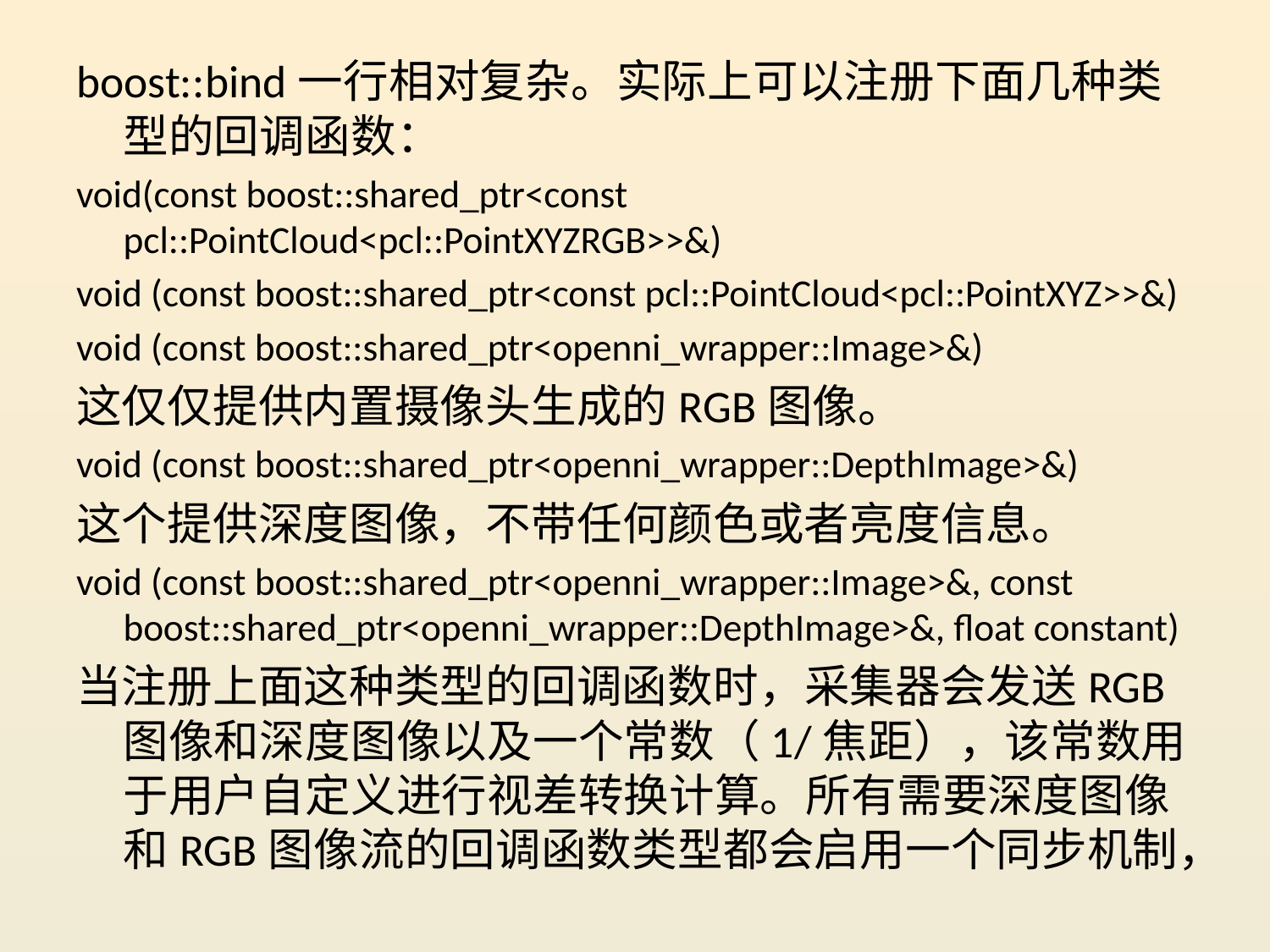

boost::bind一行相对复杂。实际上可以注册下面几种类型的回调函数：
void(const boost::shared_ptr<const pcl::PointCloud<pcl::PointXYZRGB>>&)
void (const boost::shared_ptr<const pcl::PointCloud<pcl::PointXYZ>>&)
void (const boost::shared_ptr<openni_wrapper::Image>&)
这仅仅提供内置摄像头生成的RGB图像。
void (const boost::shared_ptr<openni_wrapper::DepthImage>&)
这个提供深度图像，不带任何颜色或者亮度信息。
void (const boost::shared_ptr<openni_wrapper::Image>&, const boost::shared_ptr<openni_wrapper::DepthImage>&, float constant)
当注册上面这种类型的回调函数时，采集器会发送RGB图像和深度图像以及一个常数（1/焦距），该常数用于用户自定义进行视差转换计算。所有需要深度图像和RGB图像流的回调函数类型都会启用一个同步机制，